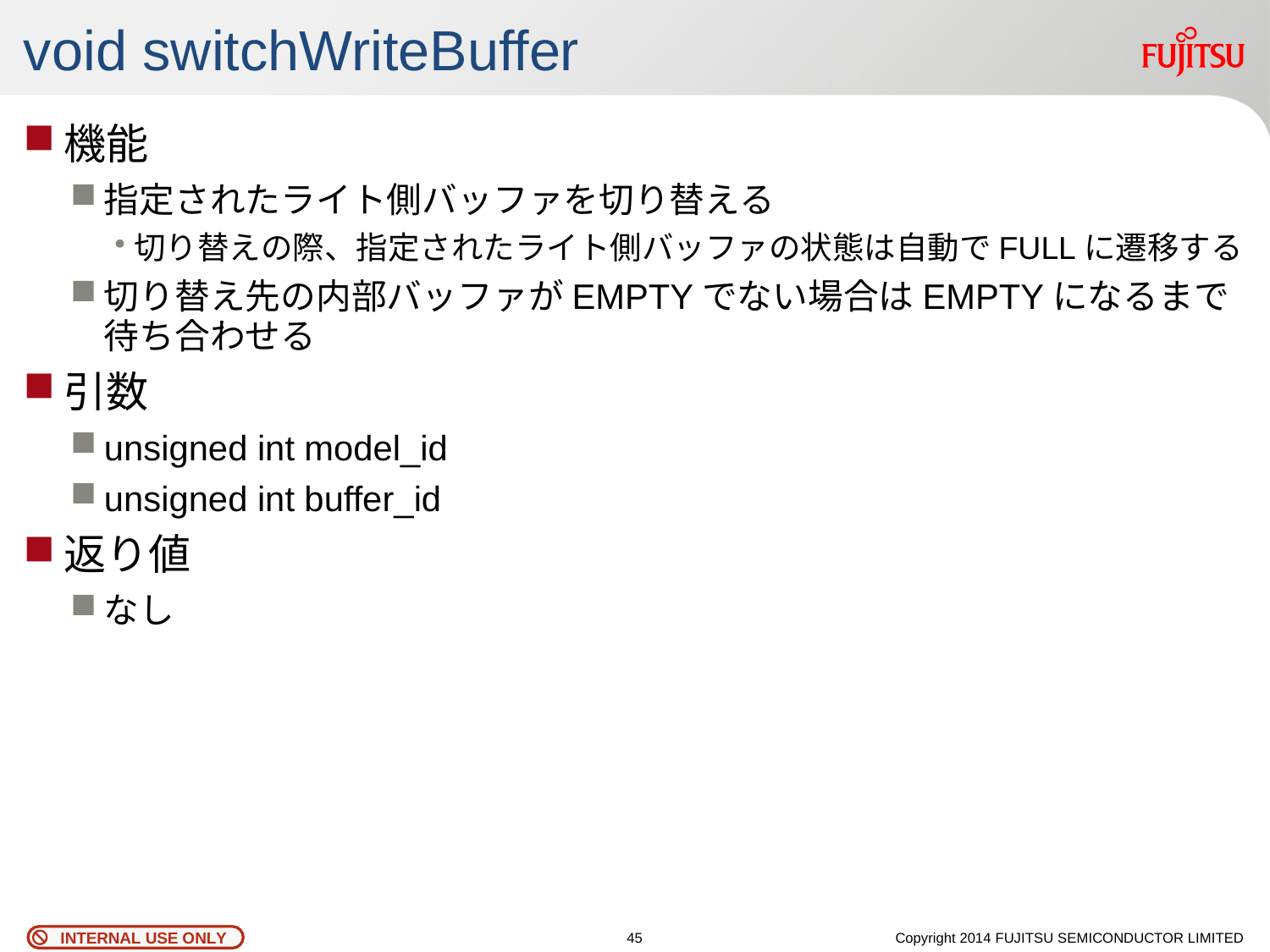

# void switchWriteBuffer
機能
指定されたライト側バッファを切り替える
切り替えの際、指定されたライト側バッファの状態は自動でFULLに遷移する
切り替え先の内部バッファがEMPTYでない場合はEMPTYになるまで待ち合わせる
引数
unsigned int model_id
unsigned int buffer_id
返り値
なし
45
Copyright 2014 FUJITSU SEMICONDUCTOR LIMITED